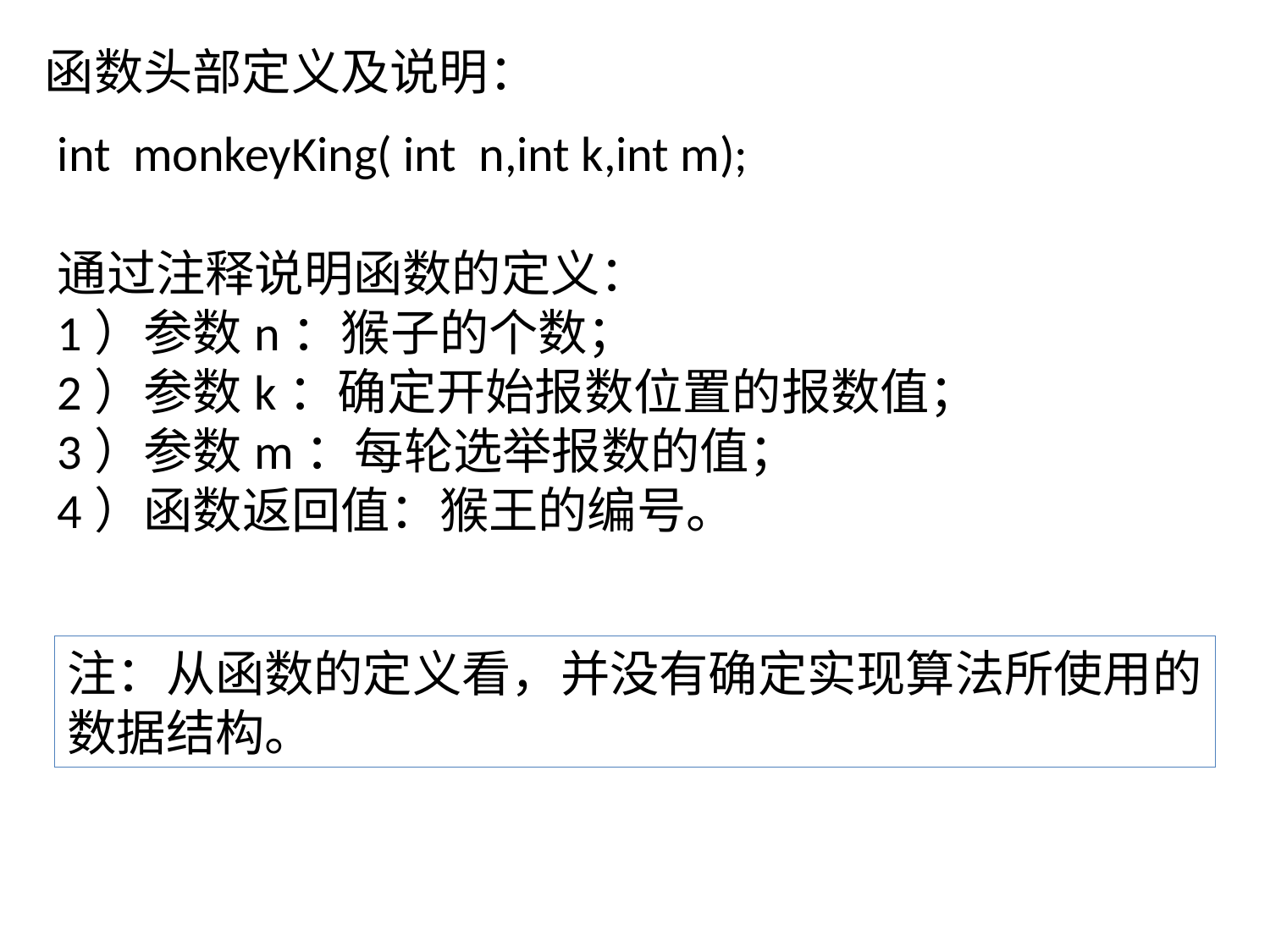

# 函数头部定义及说明：
int  monkeyKing( int  n,int k,int m);
通过注释说明函数的定义：
1）参数n：猴子的个数；
2）参数k：确定开始报数位置的报数值；
3）参数m：每轮选举报数的值；
4）函数返回值：猴王的编号。
注：从函数的定义看，并没有确定实现算法所使用的数据结构。